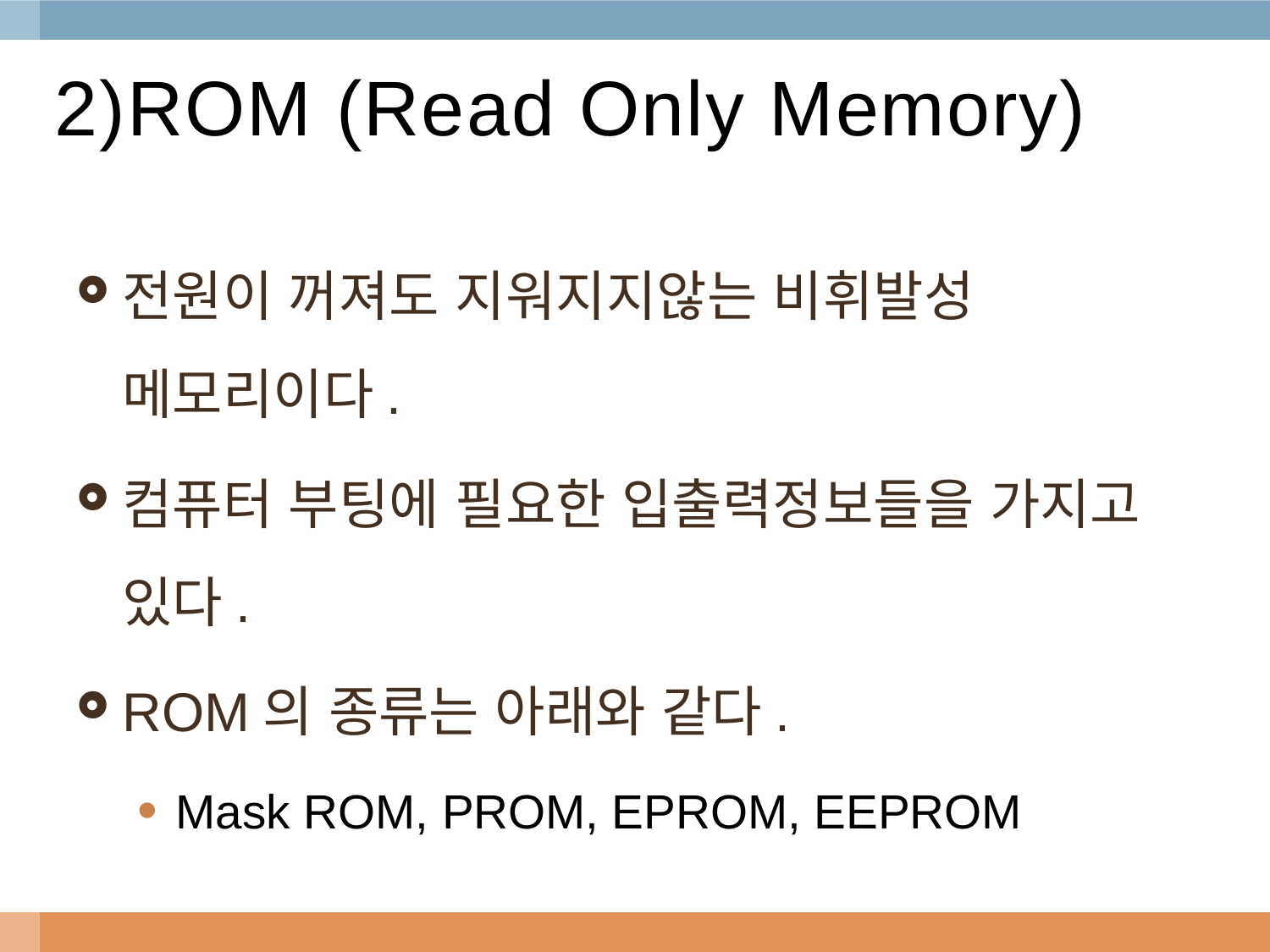

# 2)ROM (Read Only Memory)
전원이 꺼져도 지워지지않는 비휘발성 메모리이다.
컴퓨터 부팅에 필요한 입출력정보들을 가지고 있다.
ROM의 종류는 아래와 같다.
Mask ROM, PROM, EPROM, EEPROM